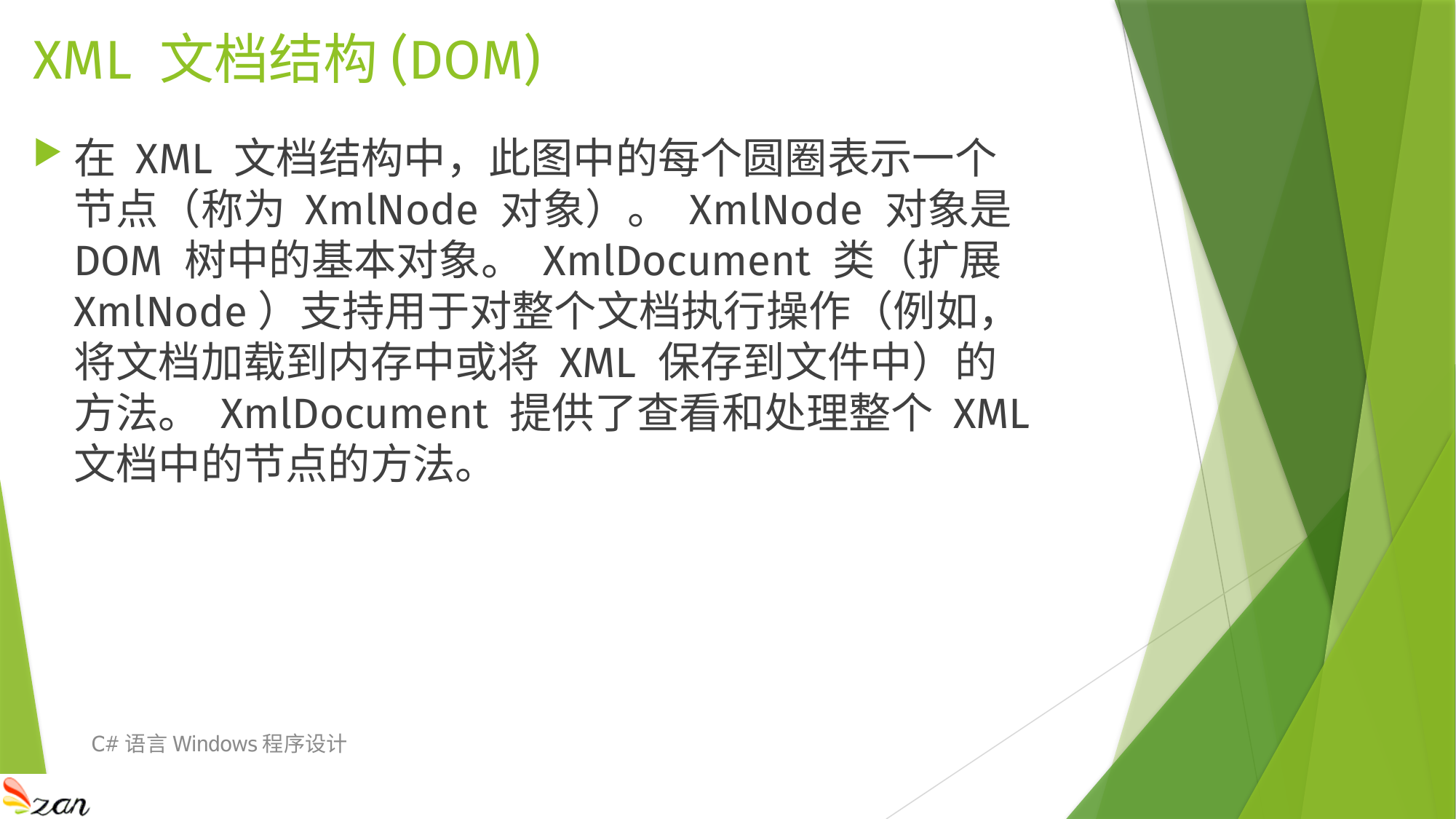

# XML 文档结构(DOM)
在 XML 文档结构中，此图中的每个圆圈表示一个节点（称为 XmlNode 对象）。 XmlNode 对象是 DOM 树中的基本对象。 XmlDocument 类（扩展 XmlNode）支持用于对整个文档执行操作（例如，将文档加载到内存中或将 XML 保存到文件中）的方法。 XmlDocument 提供了查看和处理整个 XML 文档中的节点的方法。
C#语言Windows程序设计